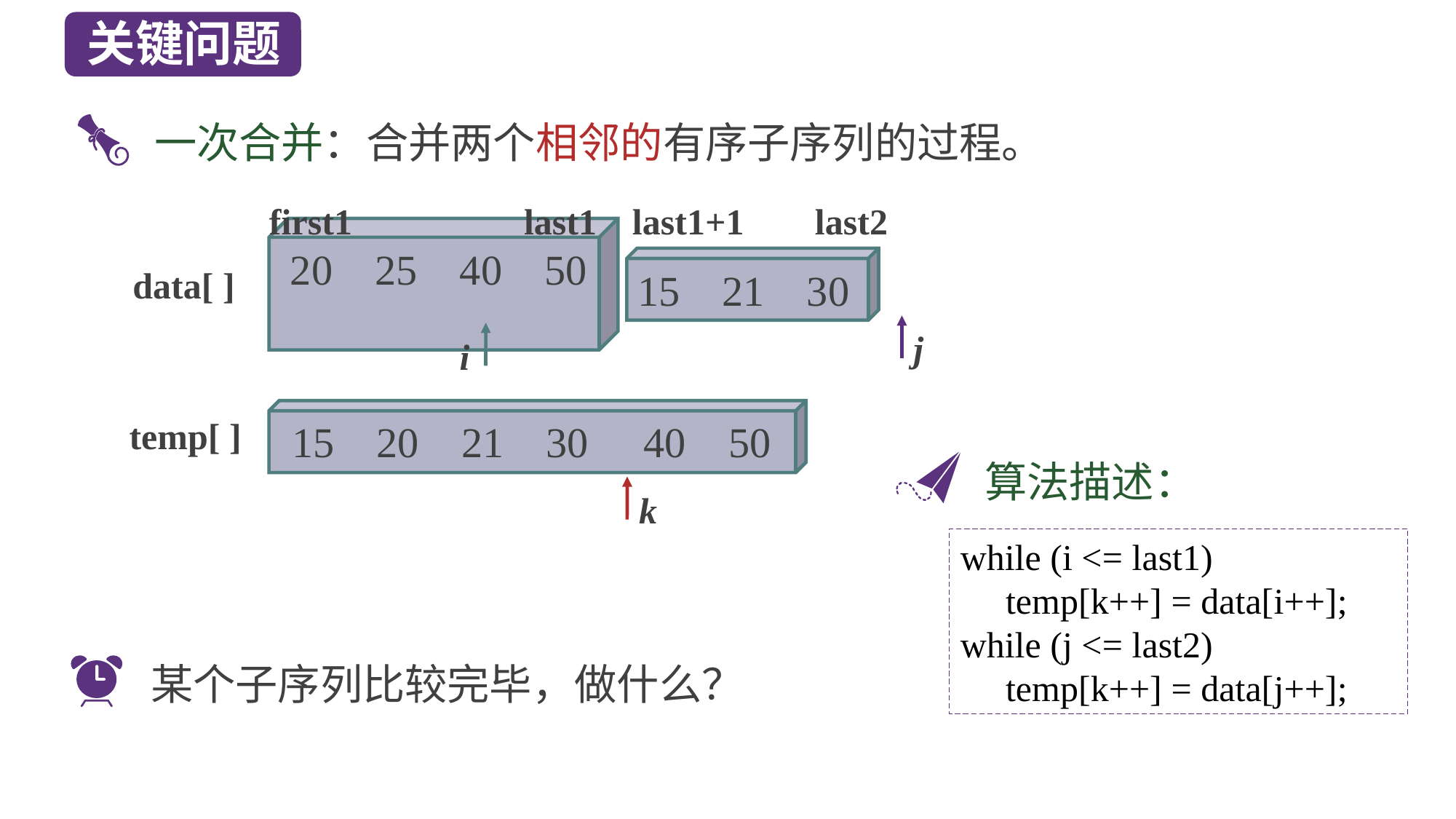

关键问题

一次合并：合并两个相邻的有序子序列的过程。

first1
last1
last1+1
last2
 20    25    40    50
15    21    30
data[ ]

j

i

temp[ ]
15    20    21    30
40    50
算法描述：

k
while (i <= last1)
     temp[k++] = data[i++];
while (j <= last2)
     temp[k++] = data[j++];
某个子序列比较完毕，做什么？